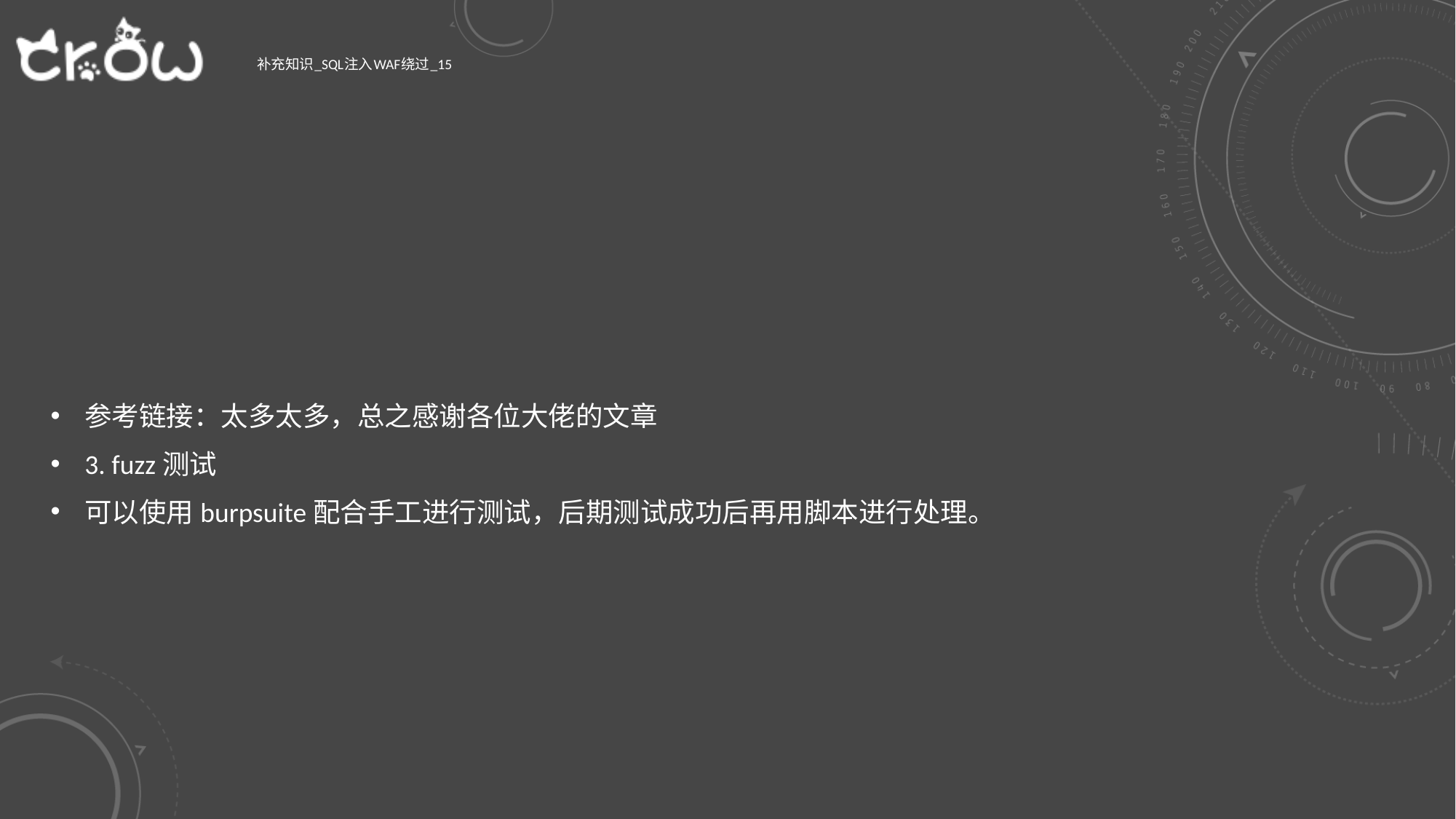

# 补充知识_sql注入WAF绕过_15
参考链接：太多太多，总之感谢各位大佬的文章
3. fuzz测试
可以使用burpsuite配合手工进行测试，后期测试成功后再用脚本进行处理。